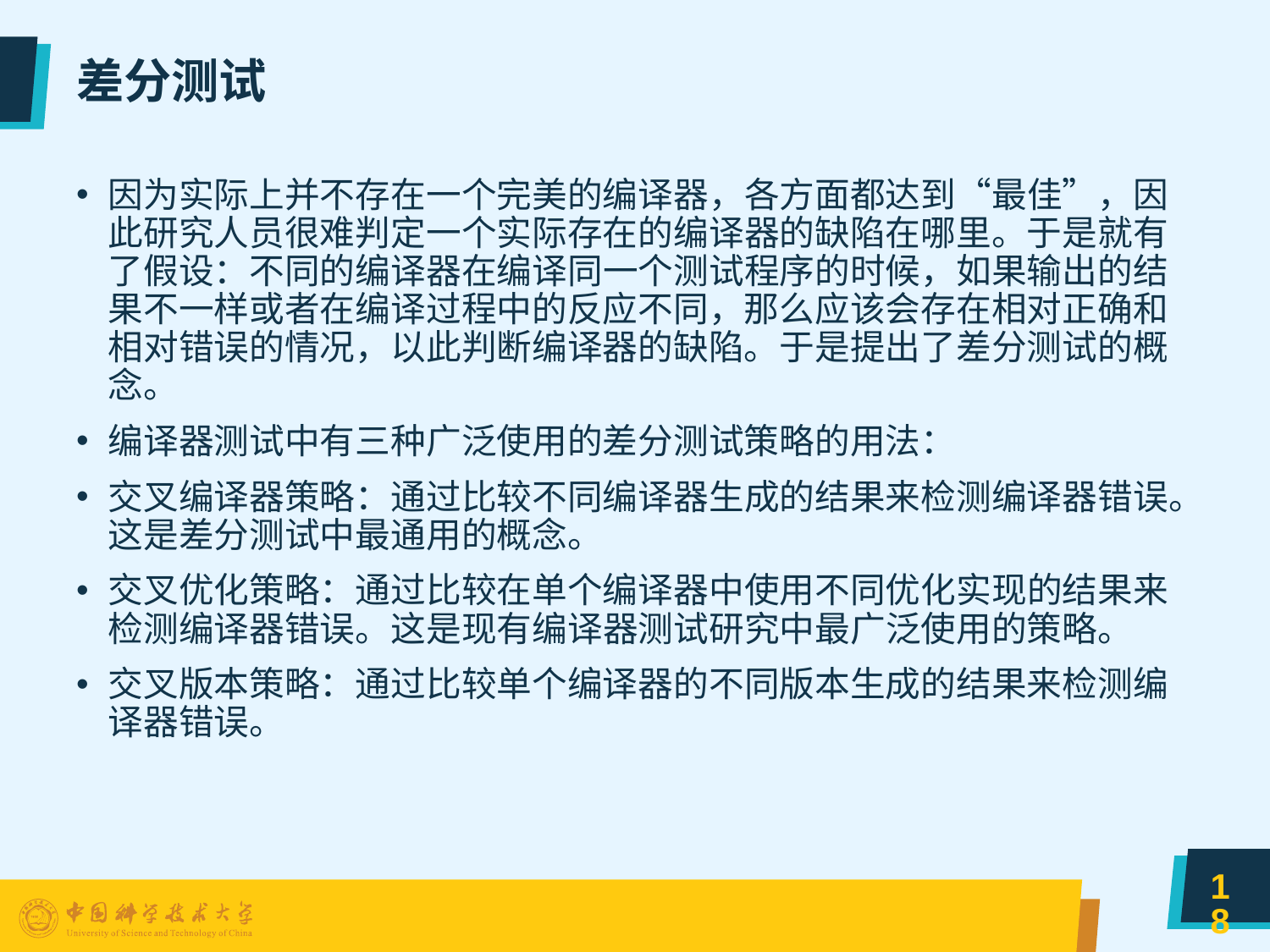

# 差分测试
因为实际上并不存在一个完美的编译器，各方面都达到“最佳”，因此研究人员很难判定一个实际存在的编译器的缺陷在哪里。于是就有了假设：不同的编译器在编译同一个测试程序的时候，如果输出的结果不一样或者在编译过程中的反应不同，那么应该会存在相对正确和相对错误的情况，以此判断编译器的缺陷。于是提出了差分测试的概念。
编译器测试中有三种广泛使用的差分测试策略的用法：
交叉编译器策略：通过比较不同编译器生成的结果来检测编译器错误。这是差分测试中最通用的概念。
交叉优化策略：通过比较在单个编译器中使用不同优化实现的结果来检测编译器错误。这是现有编译器测试研究中最广泛使用的策略。
交叉版本策略：通过比较单个编译器的不同版本生成的结果来检测编译器错误。

18